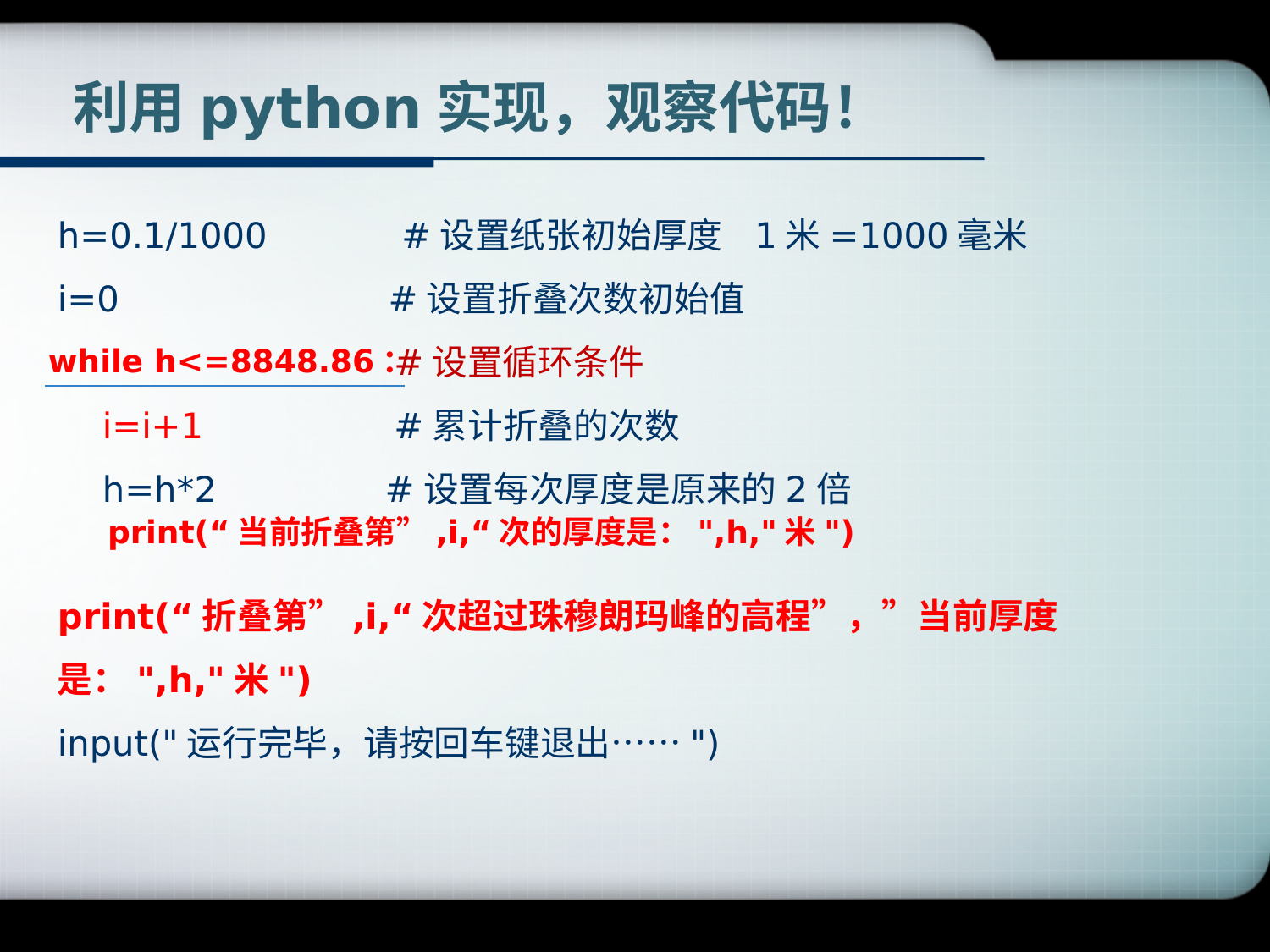

利用python实现，观察代码！
h=0.1/1000            #设置纸张初始厚度   1米=1000毫米
i=0                        #设置折叠次数初始值
                              #设置循环条件
    i=i+1                 #累计折叠的次数
    h=h*2               #设置每次厚度是原来的2倍

print(“折叠第”,i,“次超过珠穆朗玛峰的高程”，”当前厚度是：",h,"米")
input("运行完毕，请按回车键退出……")
while h<=8848.86：
print(“当前折叠第”,i,“次的厚度是：",h,"米")